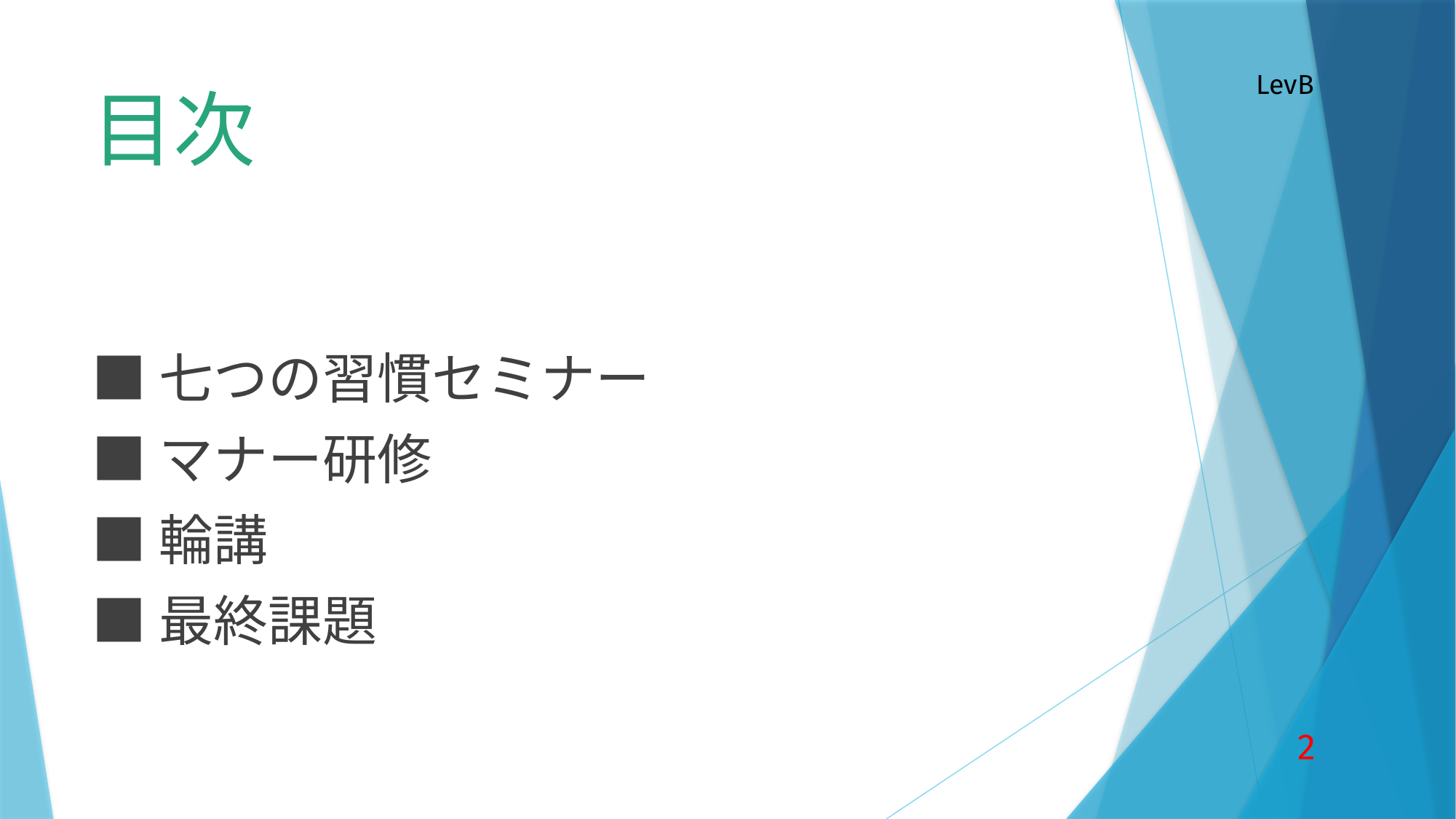

# 目次

■七つの習慣セミナー
■マナー研修
■輪講
■最終課題
2